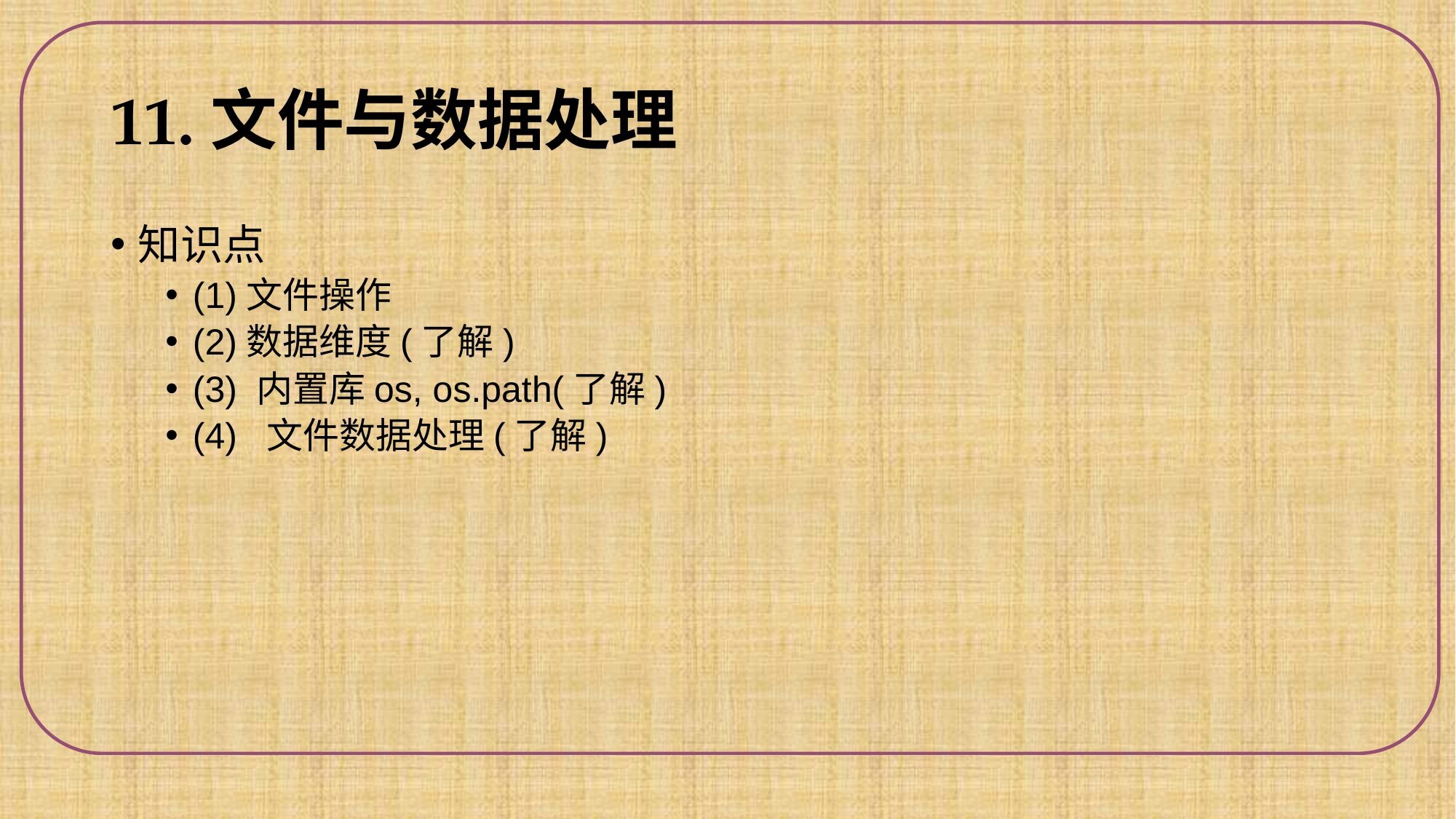

# 11.文件与数据处理
知识点
(1)文件操作
(2)数据维度(了解)
(3) 内置库os, os.path(了解)
(4)  文件数据处理(了解)